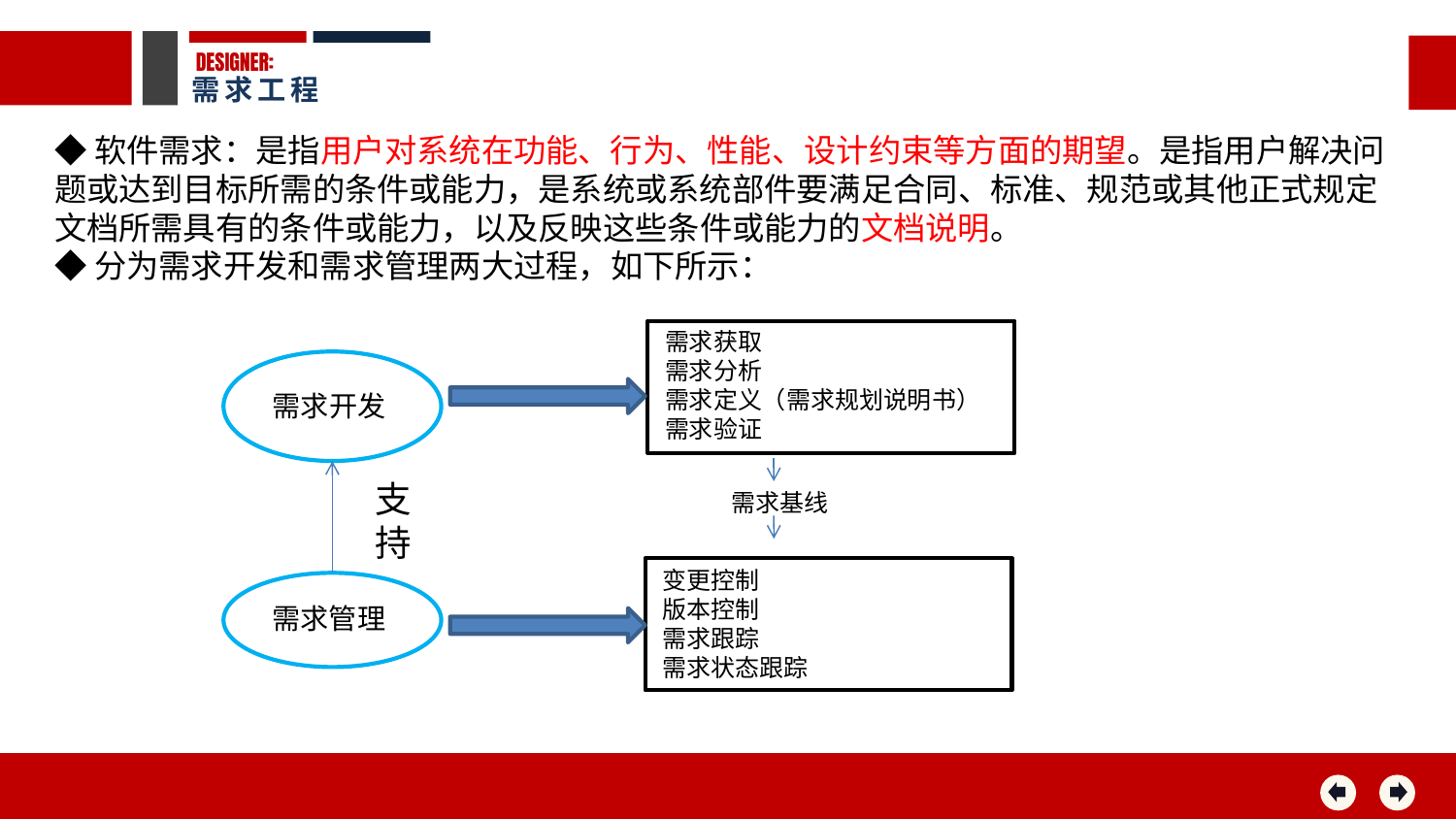

DESIGNER:
需求工程
◆软件需求：是指用户对系统在功能、行为、性能、设计约束等方面的期望。是指用户解决问题或达到目标所需的条件或能力，是系统或系统部件要满足合同、标准、规范或其他正式规定文档所需具有的条件或能力，以及反映这些条件或能力的文档说明。
◆分为需求开发和需求管理两大过程，如下所示：
需求获取
需求分析
需求定义（需求规划说明书）
需求验证

需求开发
支持
需求基线

变更控制
版本控制
需求跟踪
需求状态跟踪

需求管理